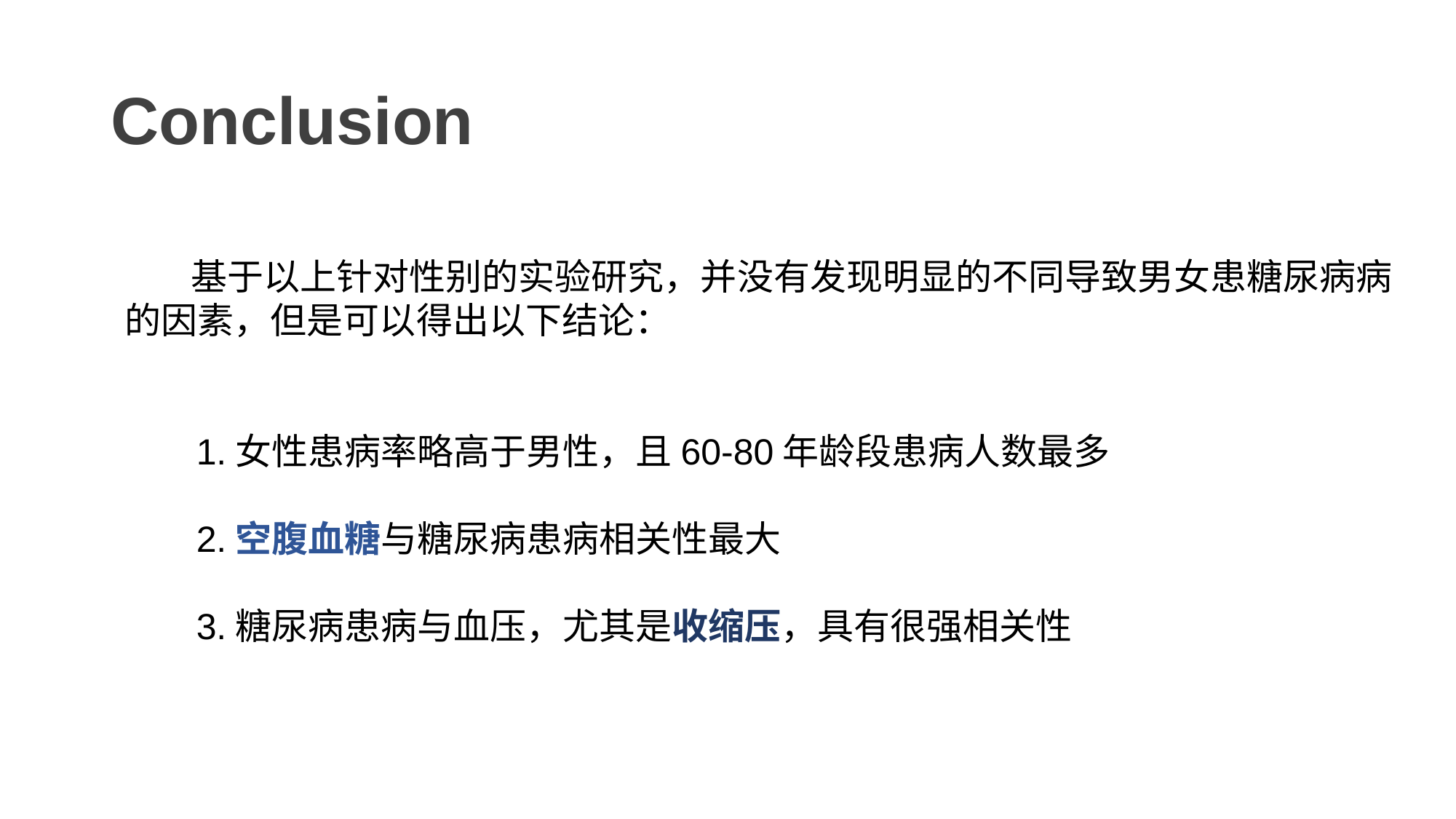

# Conclusion
       基于以上针对性别的实验研究，并没有发现明显的不同导致男女患糖尿病病的因素，但是可以得出以下结论：

       1.女性患病率略高于男性，且60-80年龄段患病人数最多

       2.空腹血糖与糖尿病患病相关性最大

       3.糖尿病患病与血压，尤其是收缩压，具有很强相关性